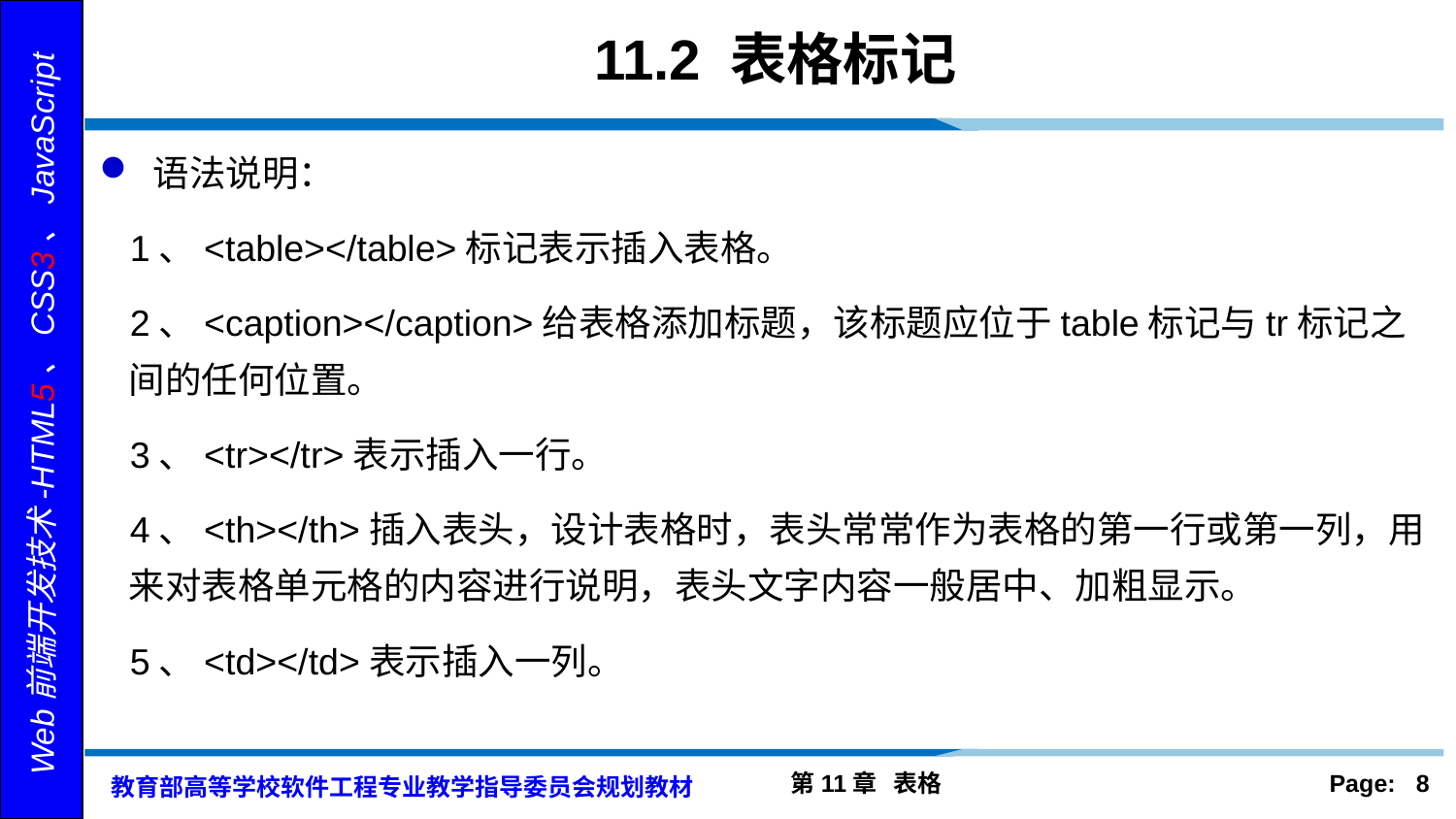

# 11.2 表格标记
 语法说明：
   1、<table></table>标记表示插入表格。
   2、<caption></caption>给表格添加标题，该标题应位于table标记与tr标记之间的任何位置。
   3、<tr></tr>表示插入一行。
   4、<th></th>插入表头，设计表格时，表头常常作为表格的第一行或第一列，用来对表格单元格的内容进行说明，表头文字内容一般居中、加粗显示。
   5、<td></td>表示插入一列。